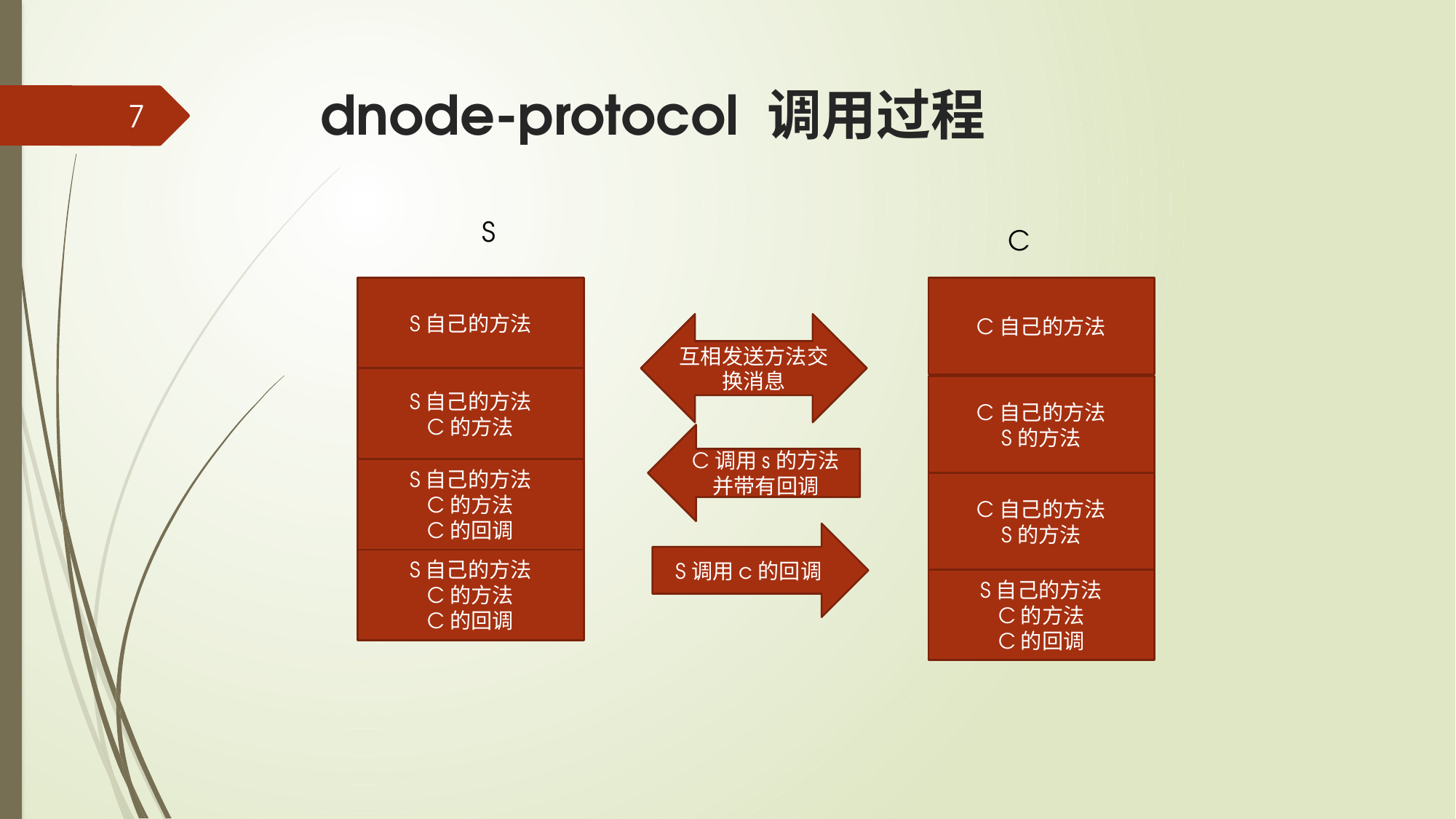

# dnode-protocol 调用过程
7
S
C
S自己的方法
C自己的方法
互相发送方法交换消息
S自己的方法
C的方法
C自己的方法
S的方法
C调用s的方法并带有回调
S自己的方法
C的方法
C的回调
C自己的方法
S的方法
S调用c的回调
S自己的方法
C的方法
C的回调
S自己的方法
C的方法
C的回调